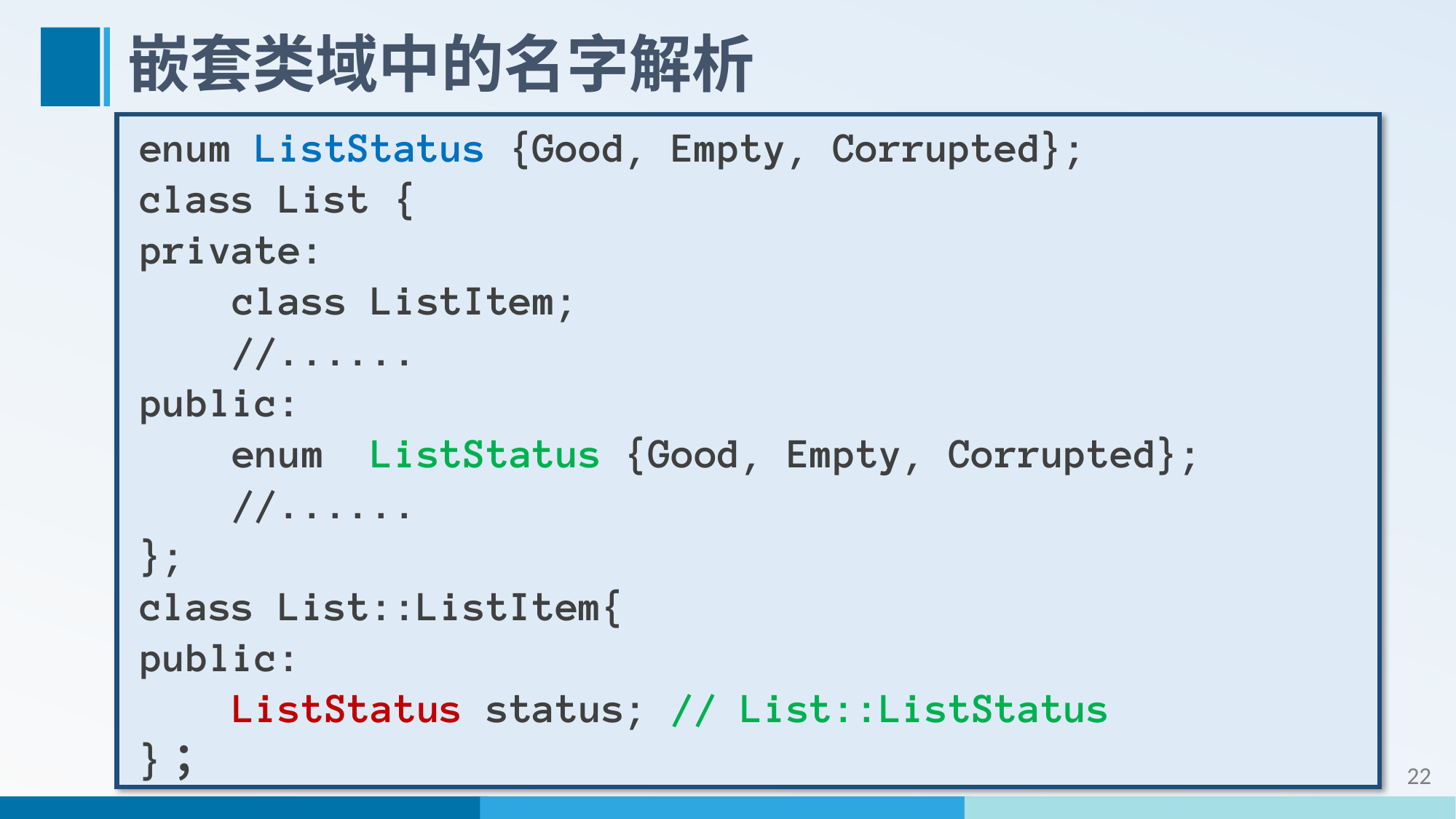

# 嵌套类域中的名字解析
enum ListStatus {Good, Empty, Corrupted};
class List {
private:
    class ListItem;
    //......
public:
    enum  ListStatus {Good, Empty, Corrupted};
    //......
};
class List::ListItem{
public:
    ListStatus status; // List::ListStatus
}；